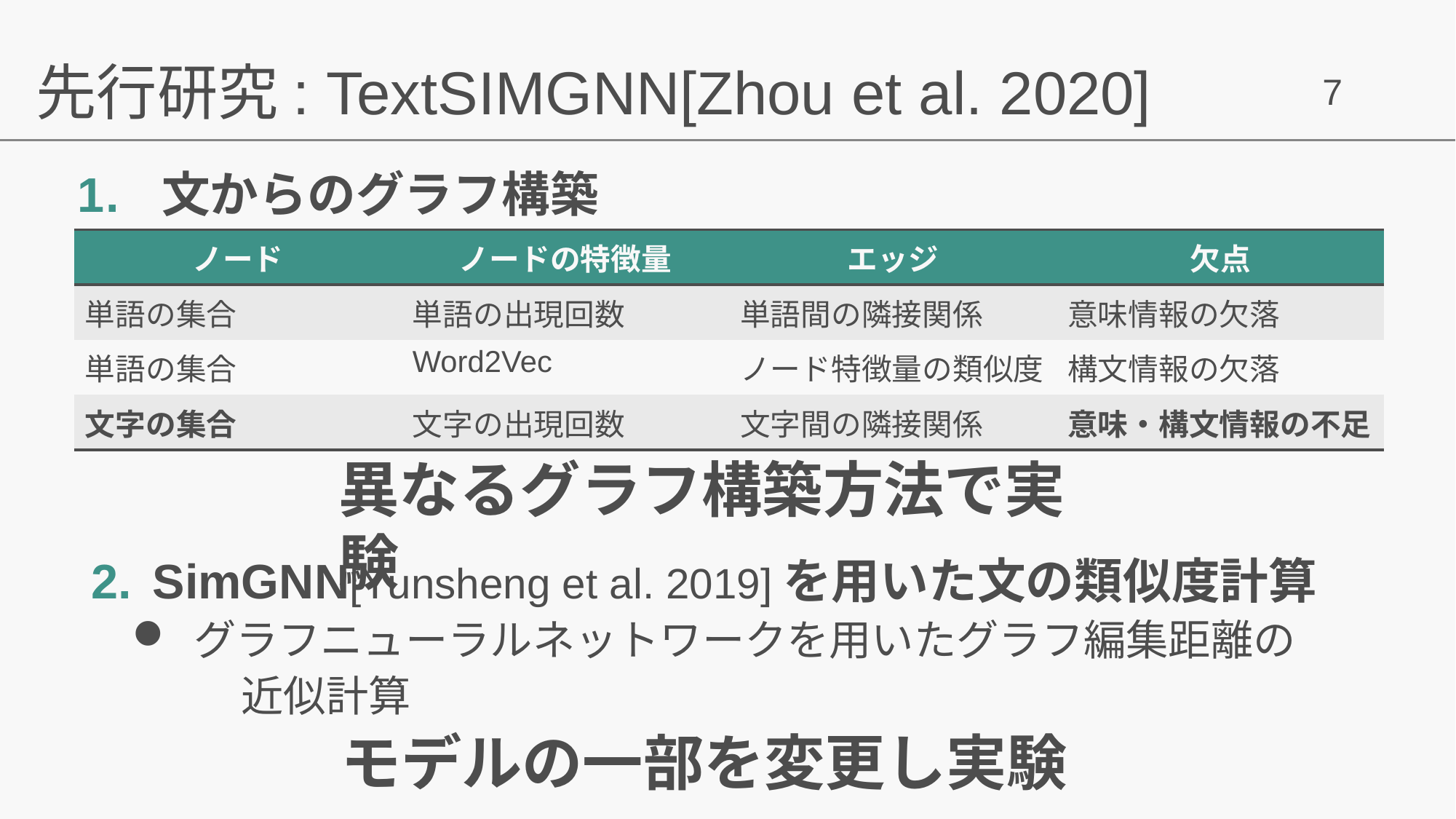

先行研究: TextSIMGNN[Zhou et al. 2020]
 文からのグラフ構築

SimGNN[Yunsheng et al. 2019]を用いた文の類似度計算
グラフニューラルネットワークを用いたグラフ編集距離の
	近似計算

| ノード | ノードの特徴量 | エッジ | 欠点 |
| --- | --- | --- | --- |
| 単語の集合 | 単語の出現回数 | 単語間の隣接関係 | 意味情報の欠落 |
| 単語の集合 | Word2Vec | ノード特徴量の類似度 | 構文情報の欠落 |
| 文字の集合 | 文字の出現回数 | 文字間の隣接関係 | 意味・構文情報の不足 |
異なるグラフ構築方法で実験
モデルの一部を変更し実験